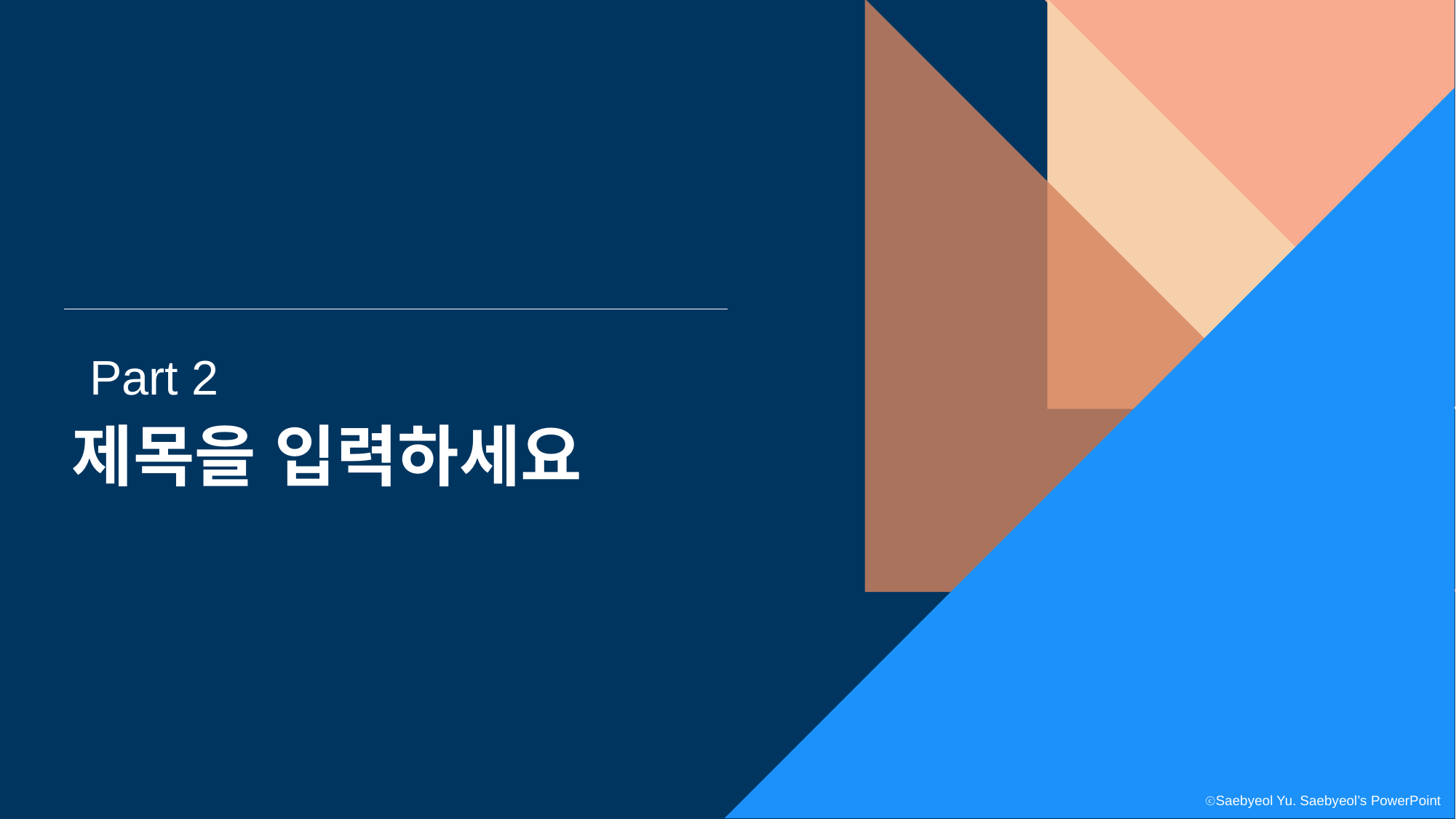

Part 2
제목을 입력하세요
ⓒSaebyeol Yu. Saebyeol’s PowerPoint